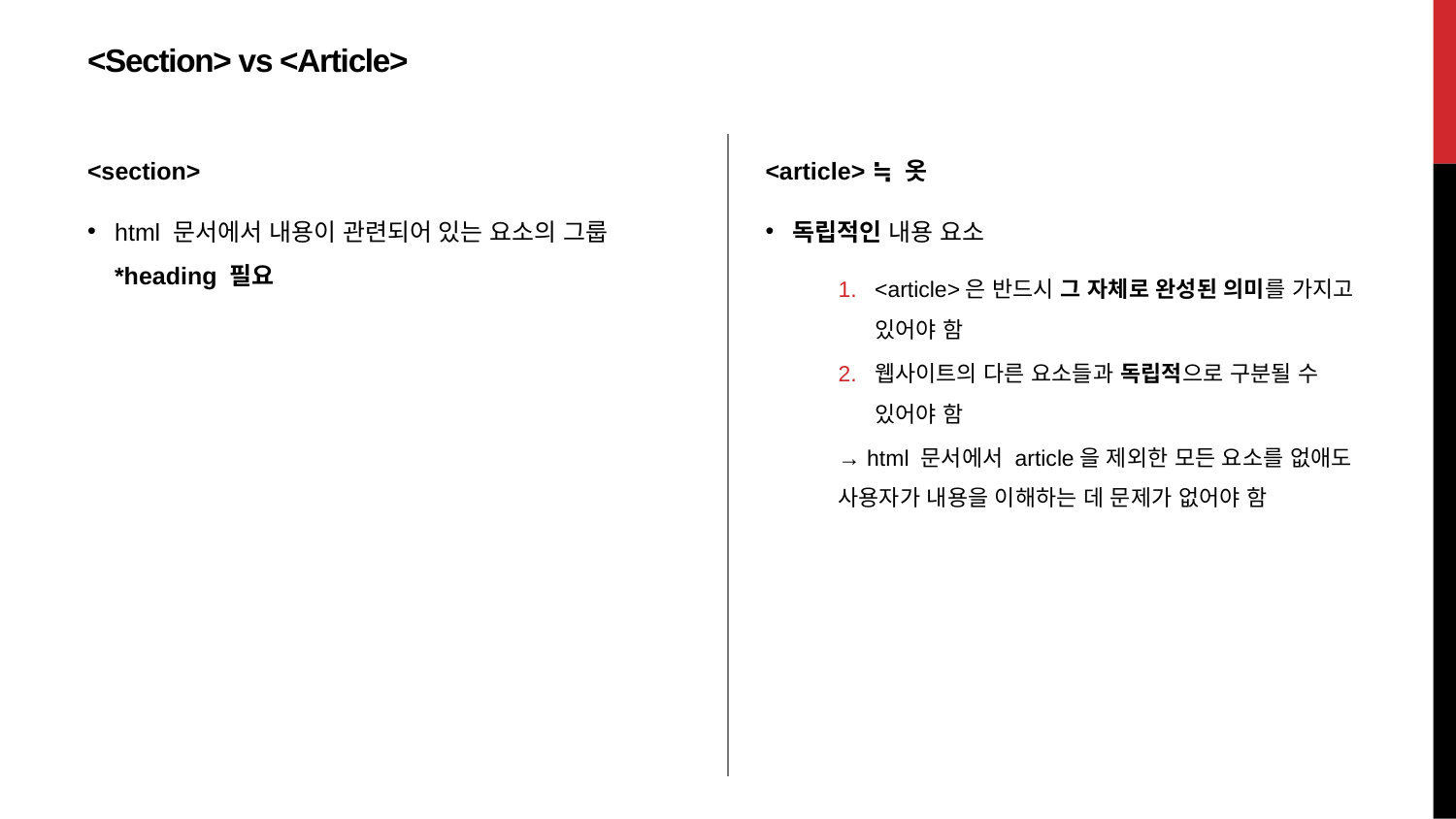

# <Section> vs <Article>
<section>
html 문서에서 내용이 관련되어 있는 요소의 그룹   *heading 필요

<article> ≒ 옷
독립적인 내용 요소
<article>은 반드시 그 자체로 완성된 의미를 가지고 있어야 함
웹사이트의 다른 요소들과 독립적으로 구분될 수 있어야 함
→ html 문서에서 article을 제외한 모든 요소를 없애도 사용자가 내용을 이해하는 데 문제가 없어야 함